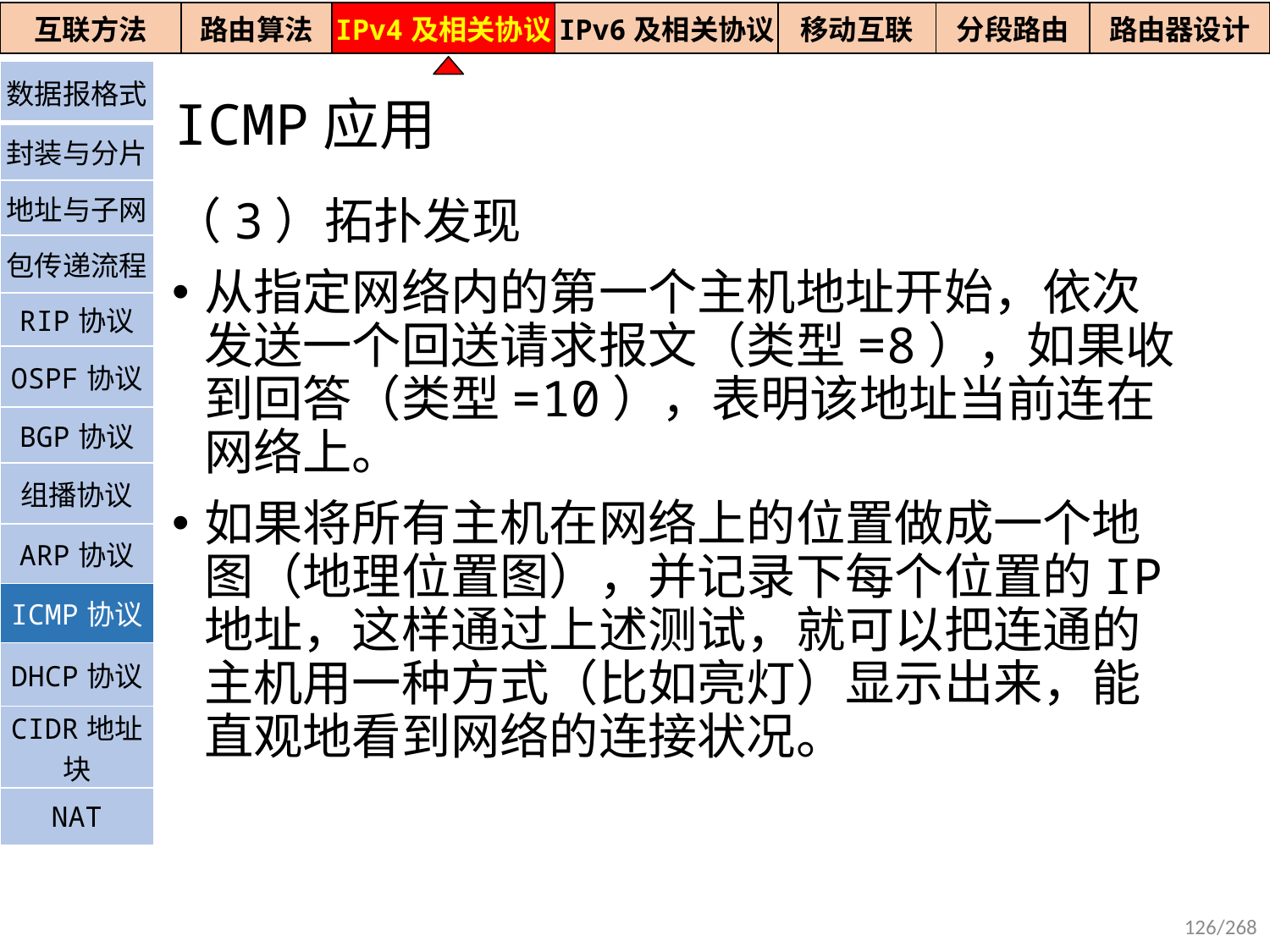

| 互联方法 | 路由算法 | IPv4及相关协议 | IPv6及相关协议 | 移动互联 | 分段路由 | 路由器设计 |
| --- | --- | --- | --- | --- | --- | --- |

| 数据报格式 |
| --- |
| 封装与分片 |
| 地址与子网 |
| 包传递流程 |
| RIP协议 |
| OSPF协议 |
| BGP协议 |
| 组播协议 |
| ARP协议 |
| ICMP协议 |
| DHCP协议 |
| CIDR地址块 |
| NAT |
ICMP应用
（3）拓扑发现
从指定网络内的第一个主机地址开始，依次发送一个回送请求报文（类型=8），如果收到回答（类型=10），表明该地址当前连在网络上。
如果将所有主机在网络上的位置做成一个地图（地理位置图），并记录下每个位置的IP地址，这样通过上述测试，就可以把连通的主机用一种方式（比如亮灯）显示出来，能直观地看到网络的连接状况。
126/268